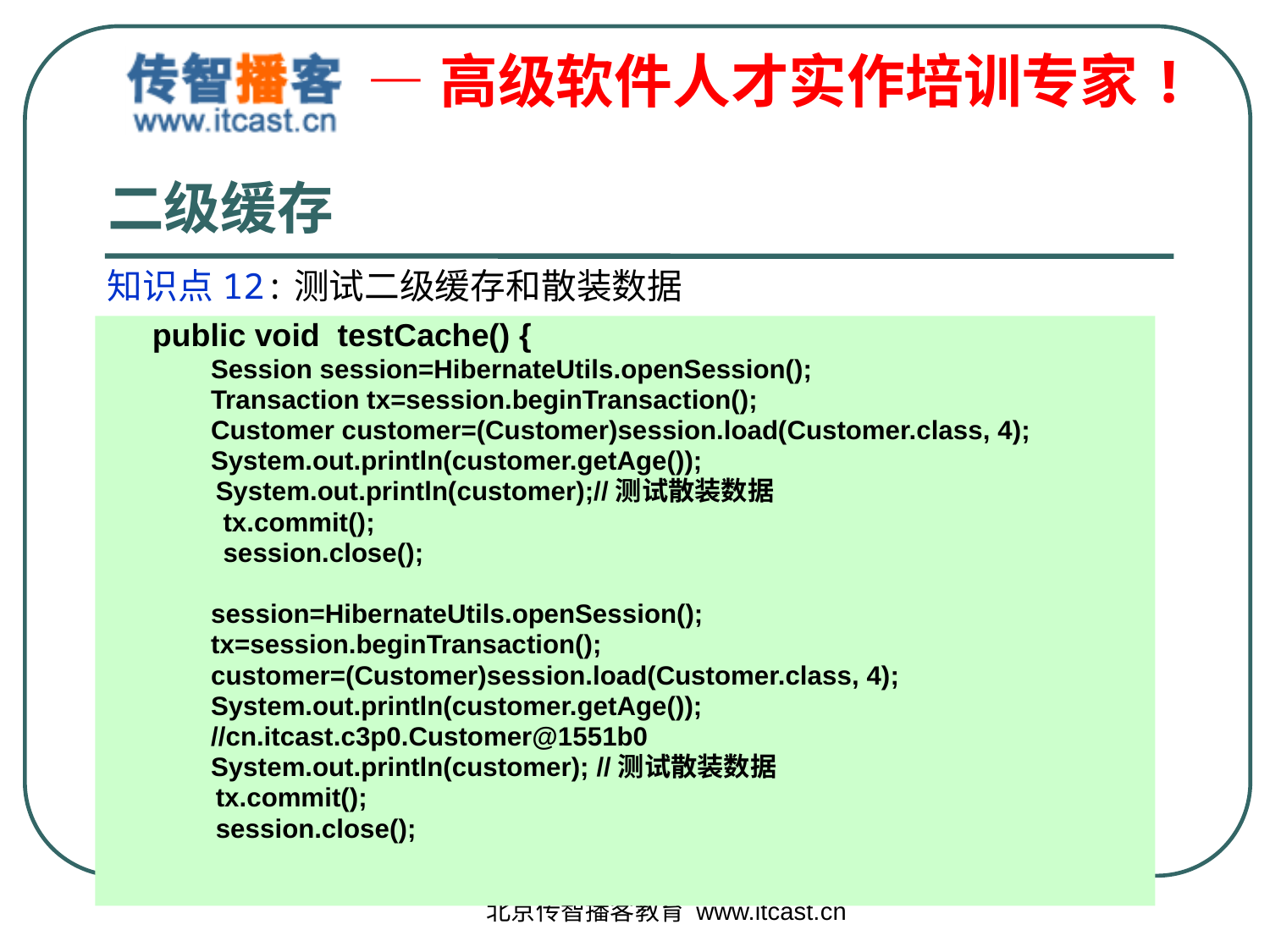

# 二级缓存
知识点12:测试二级缓存和散装数据
     public void  testCache() {
	Session session=HibernateUtils.openSession();
	Transaction tx=session.beginTransaction();
	Customer customer=(Customer)session.load(Customer.class, 4);
	System.out.println(customer.getAge());
      System.out.println(customer);//测试散装数据
       tx.commit();
       session.close();

	session=HibernateUtils.openSession();
	tx=session.beginTransaction();
	customer=(Customer)session.load(Customer.class, 4);
	System.out.println(customer.getAge());
	//cn.itcast.c3p0.Customer@1551b0
	System.out.println(customer); //测试散装数据
      tx.commit();
      session.close();
北京传智播客教育 www.itcast.cn